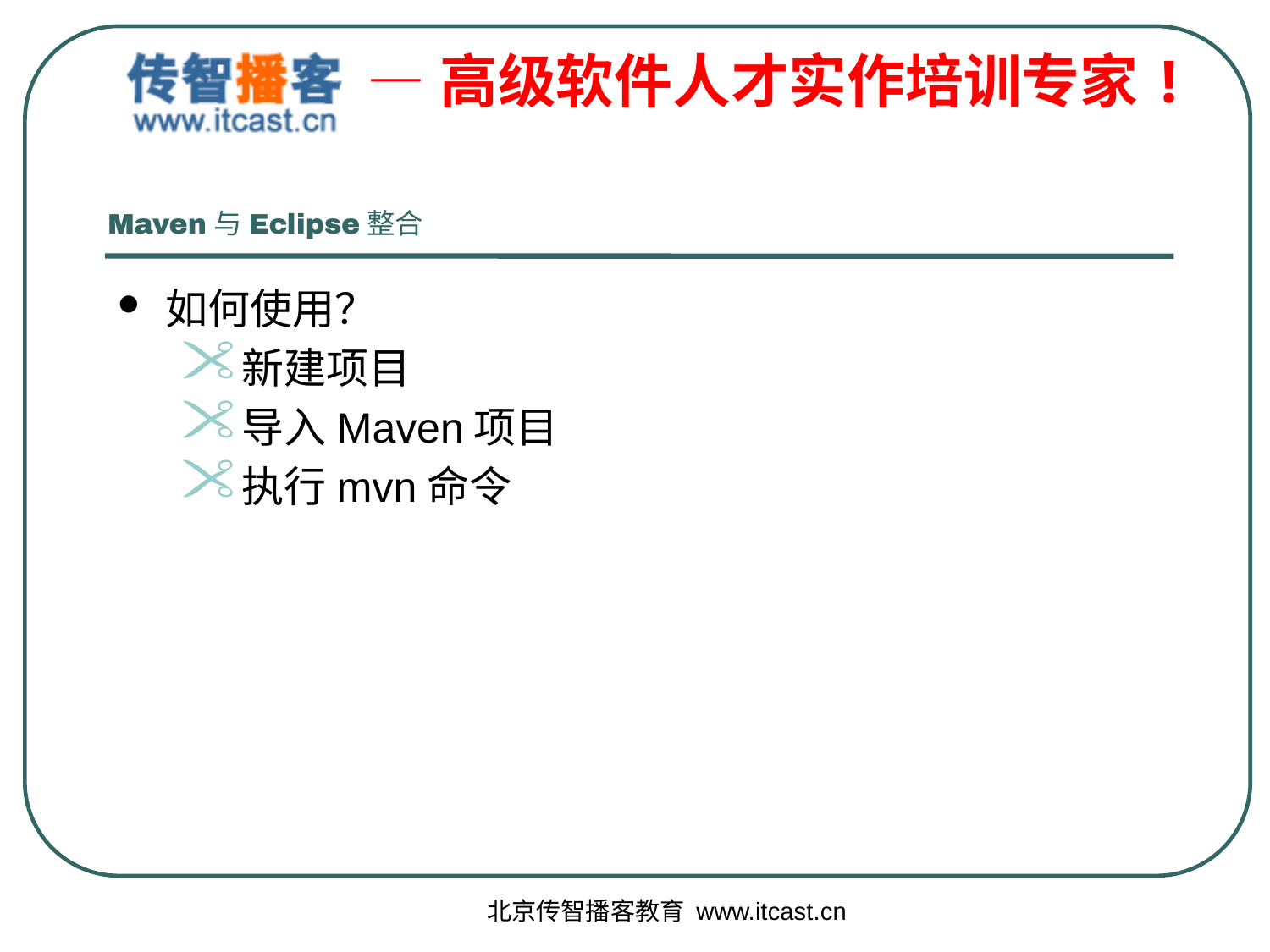

Maven与Eclipse整合
如何使用？
新建项目
导入Maven项目
执行mvn命令

北京传智播客教育 www.itcast.cn